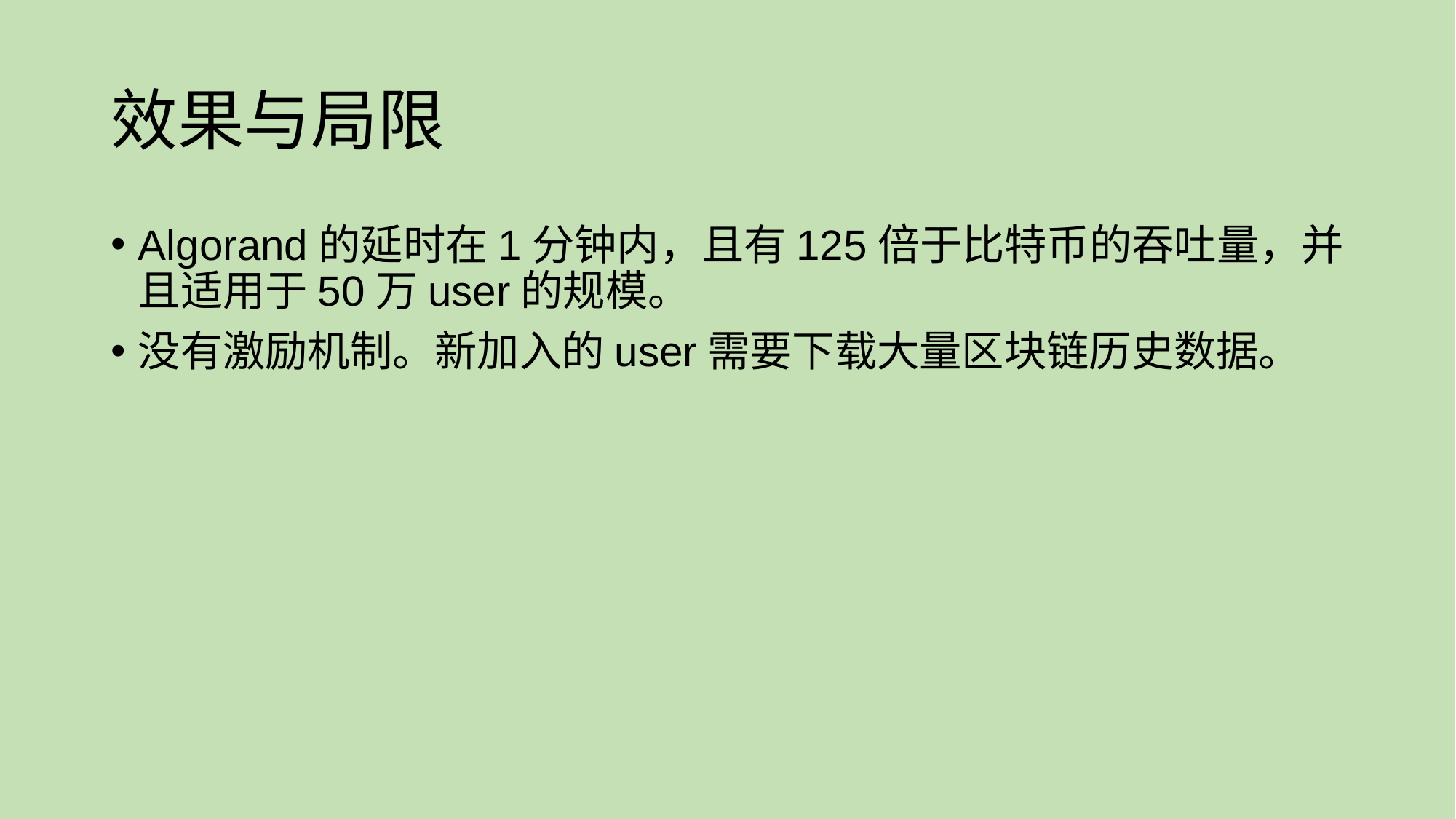

# 效果与局限
Algorand的延时在1分钟内，且有125倍于比特币的吞吐量，并且适用于50万user的规模。
没有激励机制。新加入的user需要下载大量区块链历史数据。